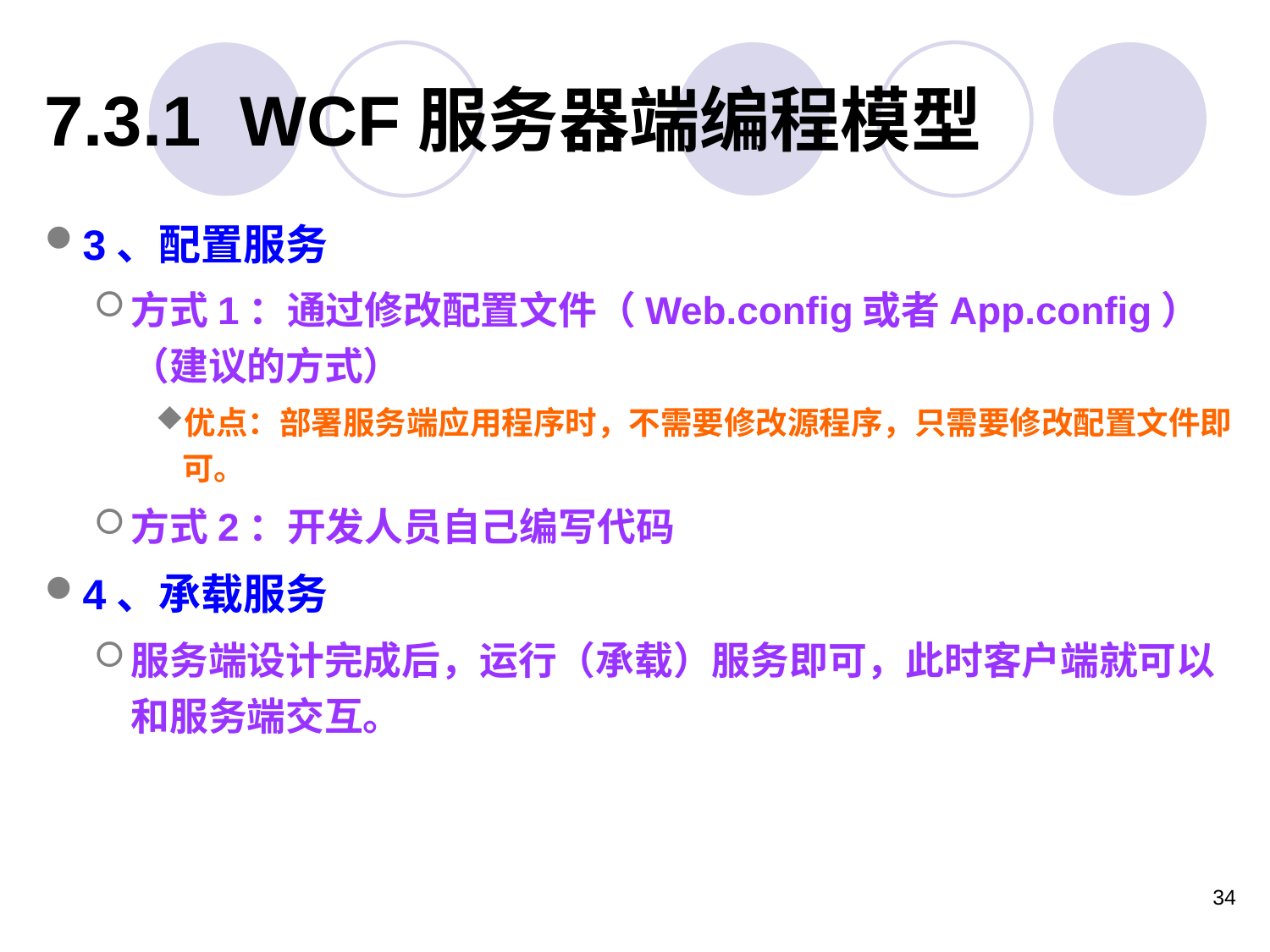

# 7.3.1  WCF服务器端编程模型
3、配置服务
方式1：通过修改配置文件（Web.config或者App.config）（建议的方式）
优点：部署服务端应用程序时，不需要修改源程序，只需要修改配置文件即可。
方式2：开发人员自己编写代码
4、承载服务
服务端设计完成后，运行（承载）服务即可，此时客户端就可以和服务端交互。

34